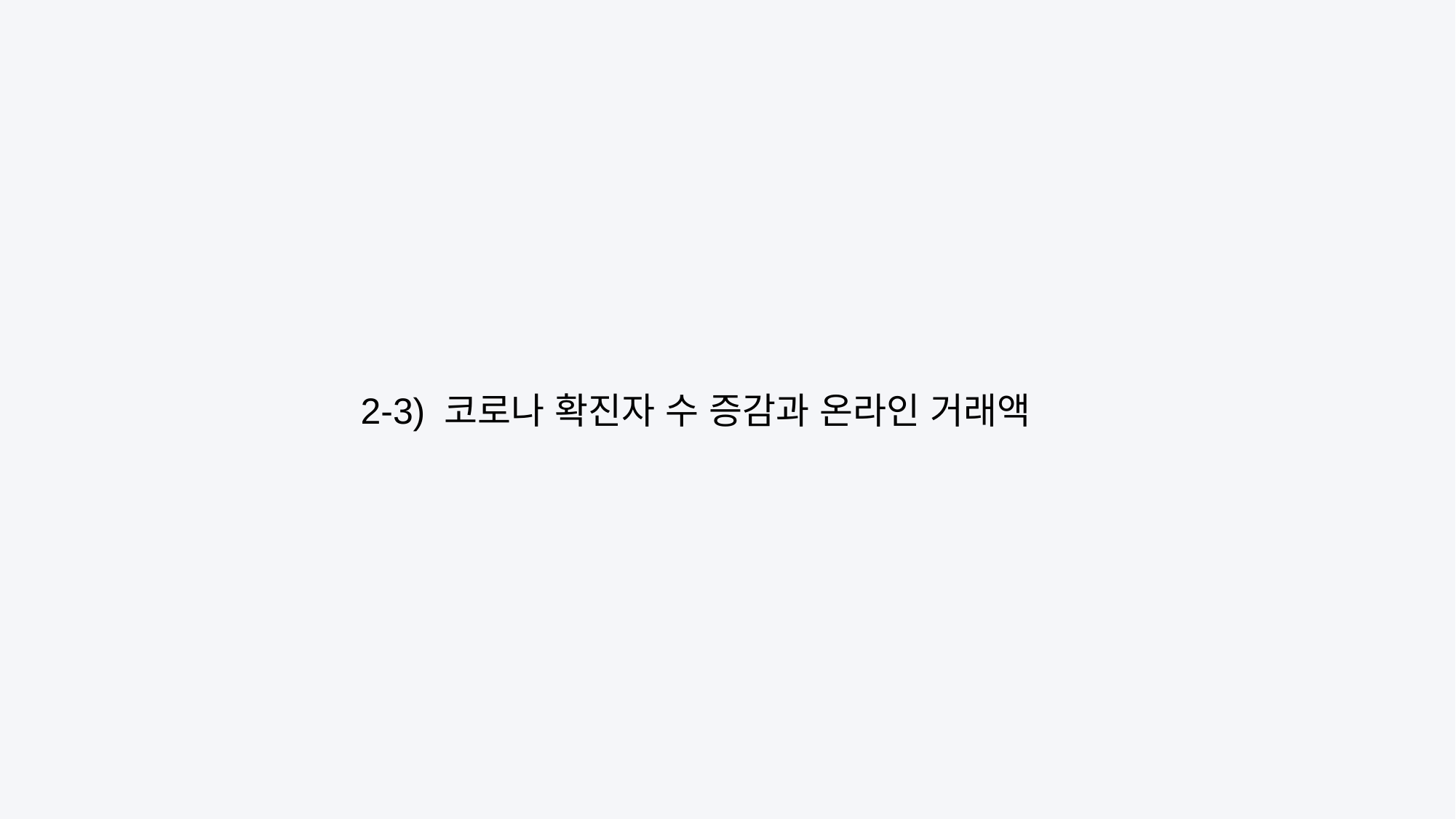

2-3) 코로나 확진자 수 증감과 온라인 거래액